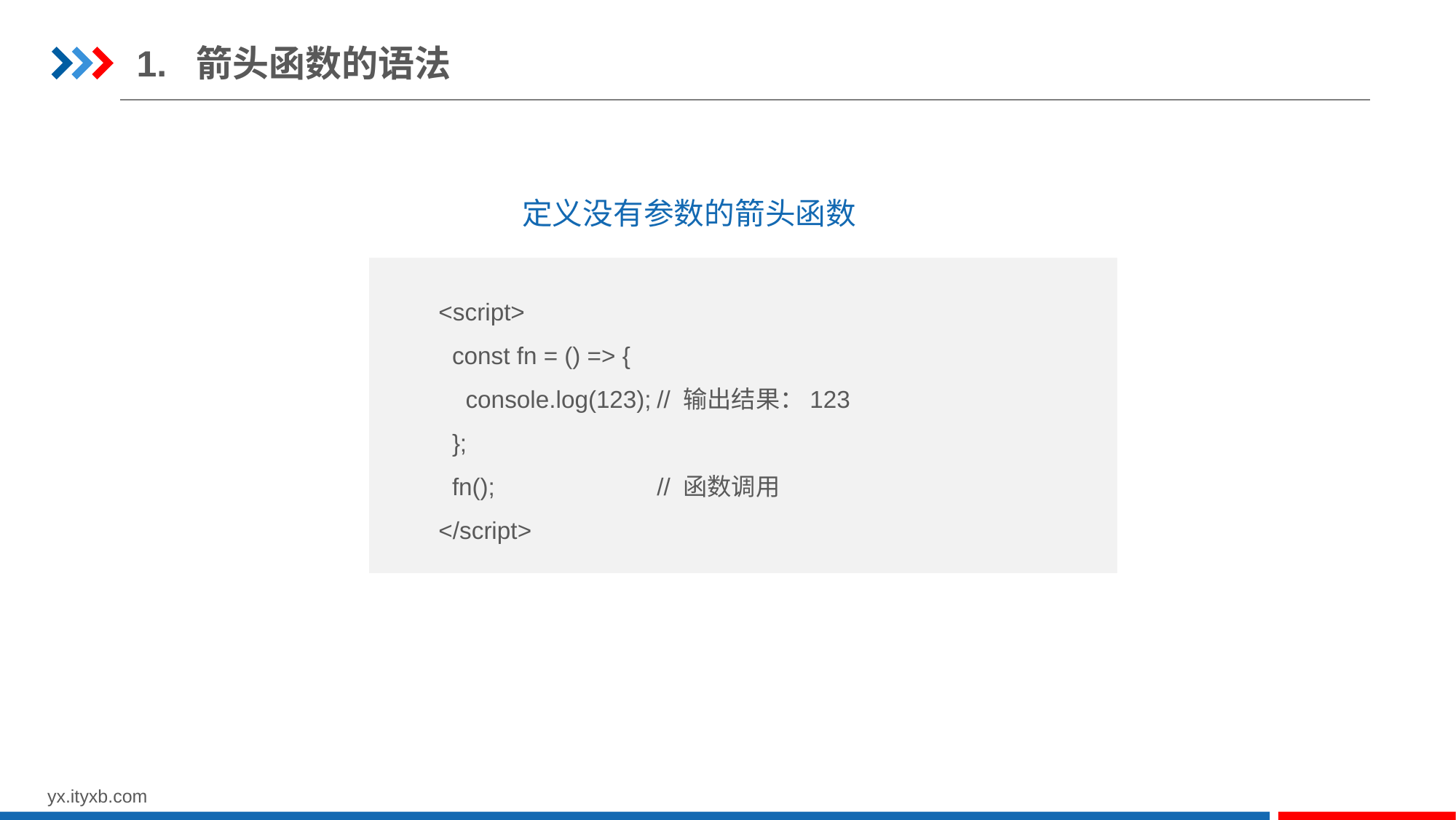

1.  箭头函数的语法
定义没有参数的箭头函数

<script>
  const fn = () => {
    console.log(123);	// 输出结果：123
  };
  fn();		// 函数调用
</script>